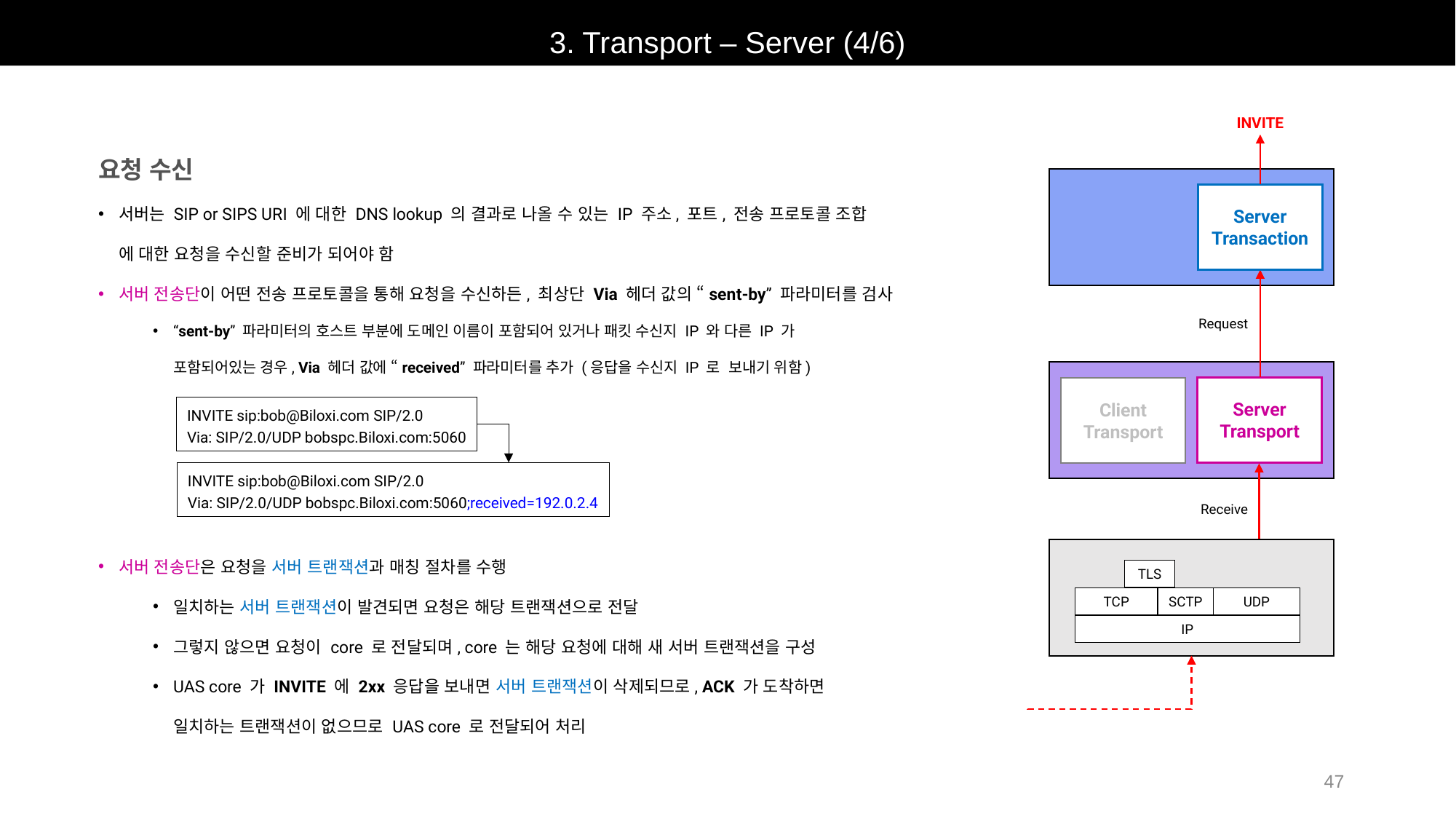

# 3. Transport – Server (4/6)
INVITE
요청 수신
서버는 SIP or SIPS URI 에 대한 DNS lookup 의 결과로 나올 수 있는 IP 주소, 포트, 전송 프로토콜 조합
에 대한 요청을 수신할 준비가 되어야 함
서버 전송단이 어떤 전송 프로토콜을 통해 요청을 수신하든, 최상단 Via 헤더 값의 “sent-by” 파라미터를 검사
“sent-by” 파라미터의 호스트 부분에 도메인 이름이 포함되어 있거나 패킷 수신지 IP 와 다른 IP 가
포함되어있는 경우, Via 헤더 값에 “received” 파라미터를 추가 (응답을 수신지 IP 로  보내기 위함)

서버 전송단은 요청을 서버 트랜잭션과 매칭 절차를 수행
일치하는 서버 트랜잭션이 발견되면 요청은 해당 트랜잭션으로 전달
그렇지 않으면 요청이 core 로 전달되며, core 는 해당 요청에 대해 새 서버 트랜잭션을 구성
UAS core 가 INVITE 에 2xx 응답을 보내면 서버 트랜잭션이 삭제되므로, ACK 가 도착하면
일치하는 트랜잭션이 없으므로 UAS core 로 전달되어 처리

Server
Transaction
Request

Server
Transport
Client
Transport
INVITE sip:bob@Biloxi.com SIP/2.0
Via: SIP/2.0/UDP bobspc.Biloxi.com:5060
INVITE sip:bob@Biloxi.com SIP/2.0
Via: SIP/2.0/UDP bobspc.Biloxi.com:5060;received=192.0.2.4
Receive

TLS
TCP
SCTP
UDP
IP
47